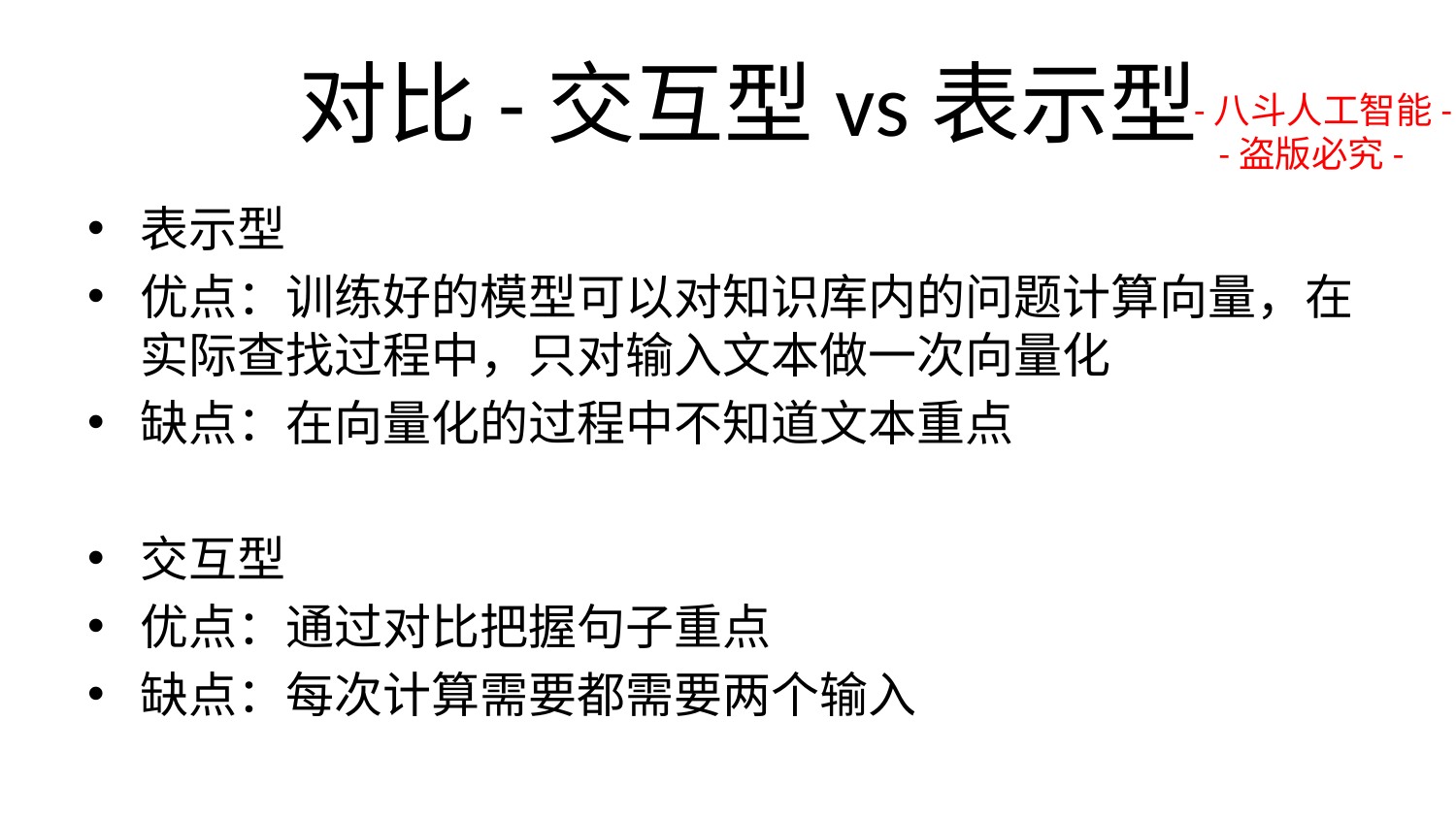

# 对比-交互型vs表示型
-八斗人工智能-
   -盗版必究-
表示型
优点：训练好的模型可以对知识库内的问题计算向量，在实际查找过程中，只对输入文本做一次向量化
缺点：在向量化的过程中不知道文本重点

交互型
优点：通过对比把握句子重点
缺点：每次计算需要都需要两个输入